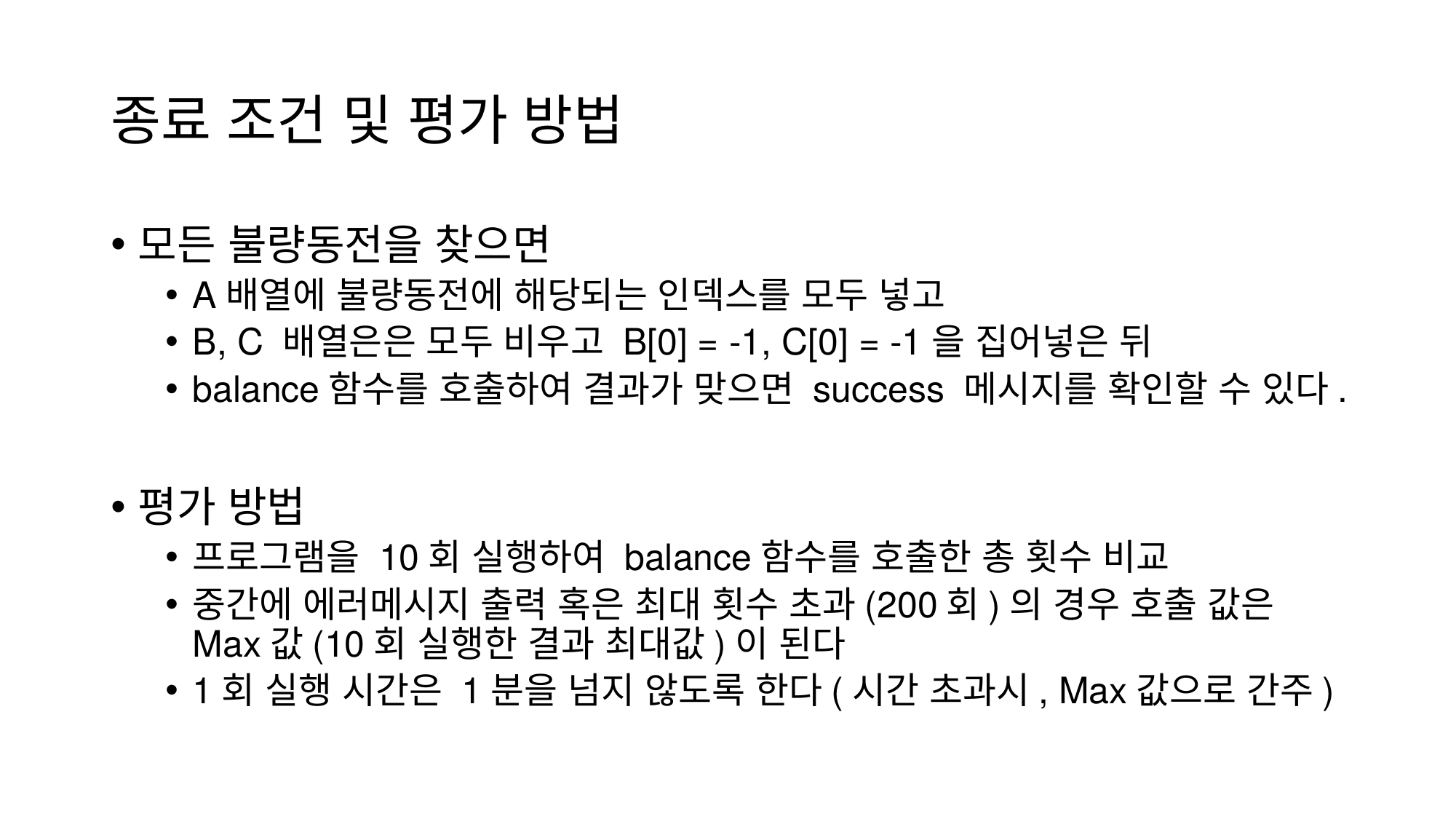

# 종료 조건 및 평가 방법
모든 불량동전을 찾으면
A배열에 불량동전에 해당되는 인덱스를 모두 넣고
B, C 배열은은 모두 비우고 B[0] = -1, C[0] = -1을 집어넣은 뒤
balance함수를 호출하여 결과가 맞으면 success 메시지를 확인할 수 있다.

평가 방법
프로그램을 10회 실행하여 balance함수를 호출한 총 횟수 비교
중간에 에러메시지 출력 혹은 최대 횟수 초과(200회)의 경우 호출 값은 Max값(10회 실행한 결과 최대값)이 된다
1회 실행 시간은 1분을 넘지 않도록 한다(시간 초과시, Max값으로 간주)